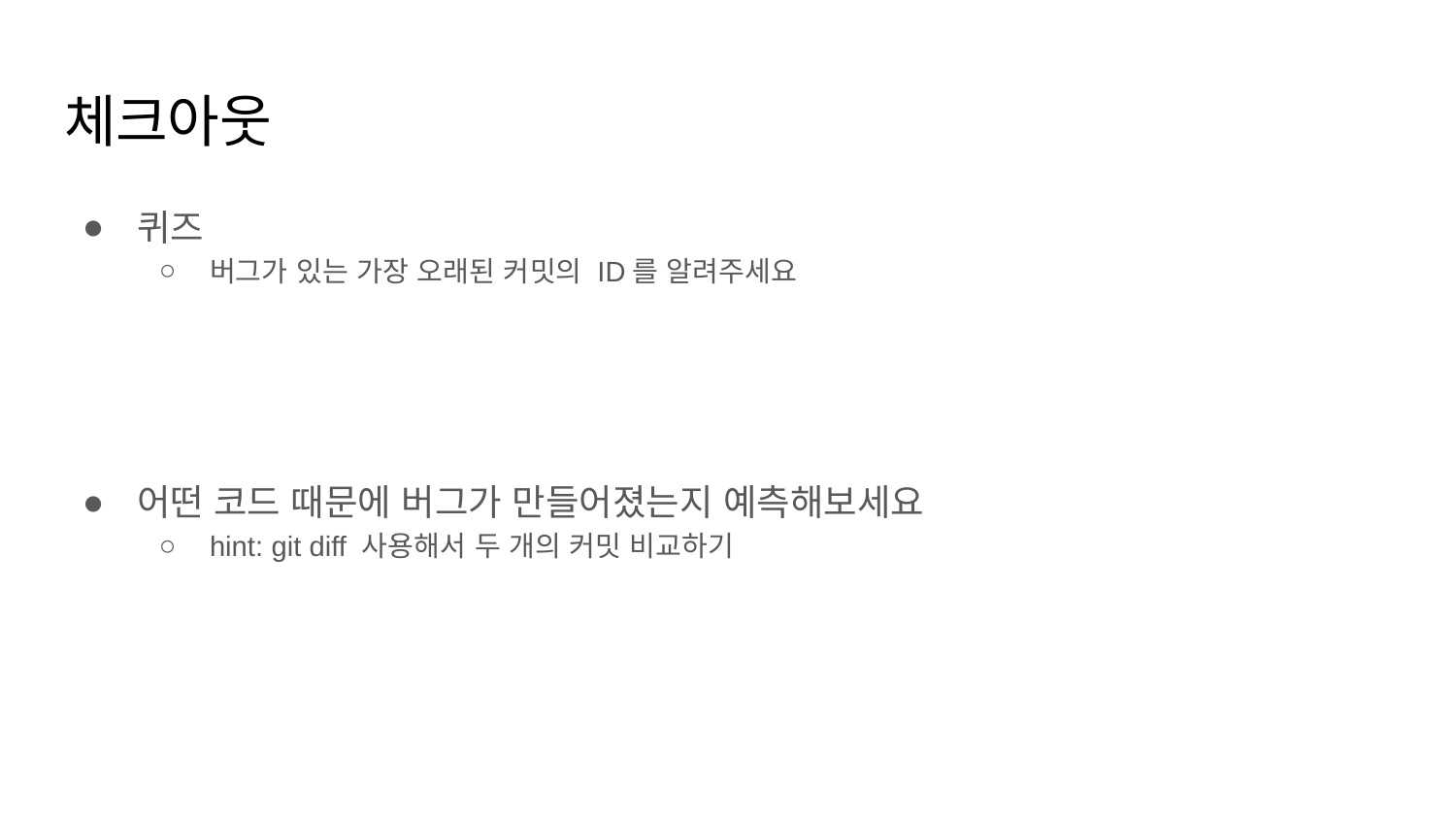

# 체크아웃
퀴즈
버그가 있는 가장 오래된 커밋의 ID를 알려주세요
25ede836903881848fea811df5b687b59d962da3

어떤 코드 때문에 버그가 만들어졌는지 예측해보세요
hint: git diff 사용해서 두 개의 커밋 비교하기
git diff df035382c41b4d0cda86a1aa3 25ede836903881848fea811df5b